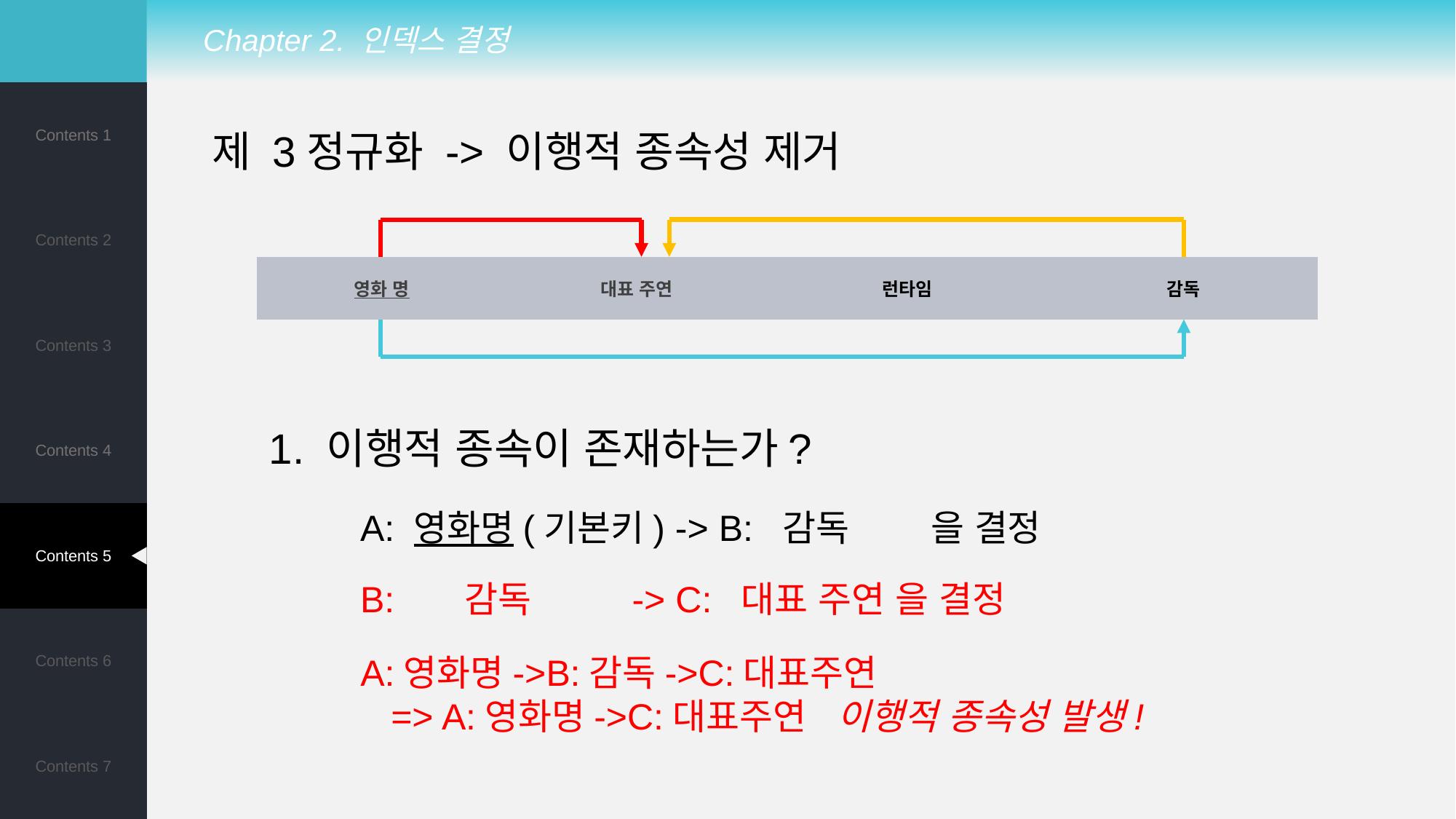

Chapter 2. 인덱스 결정
| Contents 1 |
| --- |
| Contents 2 |
| Contents 3 |
| Contents 4 |
| Contents 5 |
| Contents 6 |
| Contents 7 |
제 3정규화 -> 이행적 종속성 제거
| 영화 명 | 대표 주연 | 런타임 | 감독 |
| --- | --- | --- | --- |

1. 이행적 종속이 존재하는가?

A: 영화명(기본키) -> B:  감독        을 결정

B:      감독         -> C:  대표 주연 을 결정
A:영화명->B:감독->C:대표주연
   => A:영화명->C:대표주연   이행적 종속성 발생!